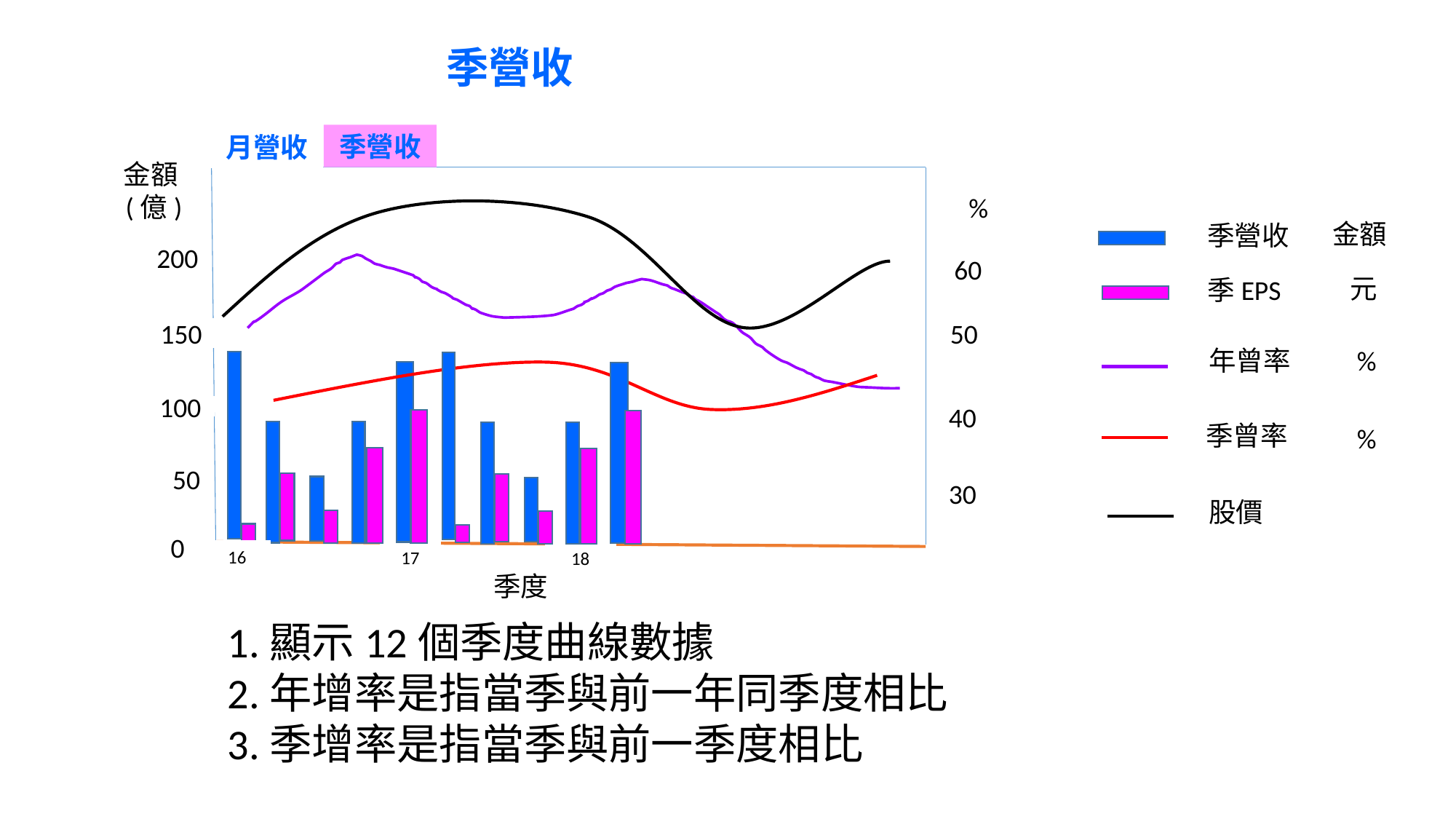

季營收
季營收
月營收
金額(億)
%

金額
季營收

200

60
元
季EPS

150
50
%
年曾率

100
40

季曾率

%

50

30
股價

0
18
17
16
季度
1.顯示12個季度曲線數據
2.年增率是指當季與前一年同季度相比
3.季增率是指當季與前一季度相比